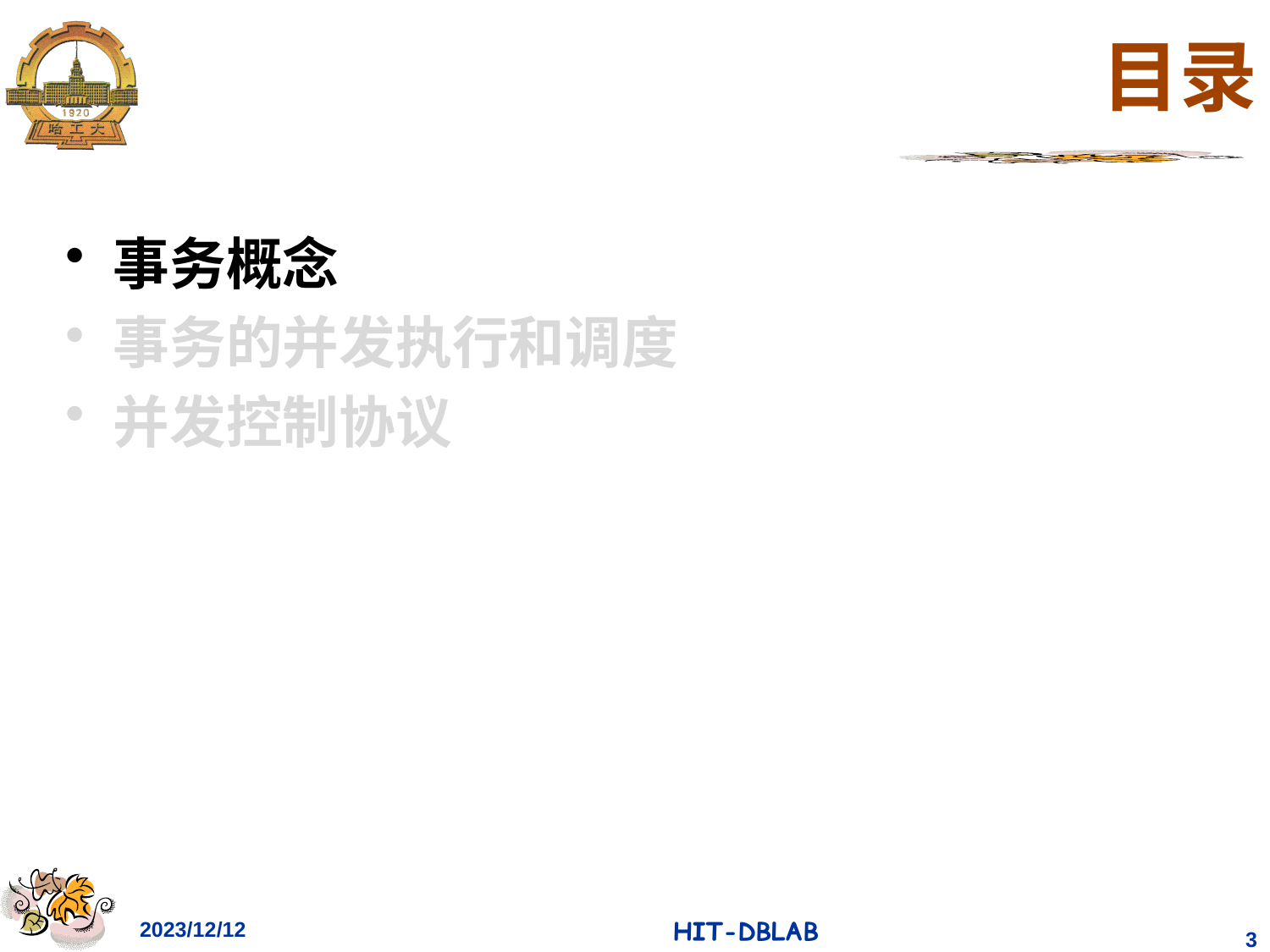

# 目录
事务概念
事务的并发执行和调度
并发控制协议
2023/12/12
HIT-DBLAB
3